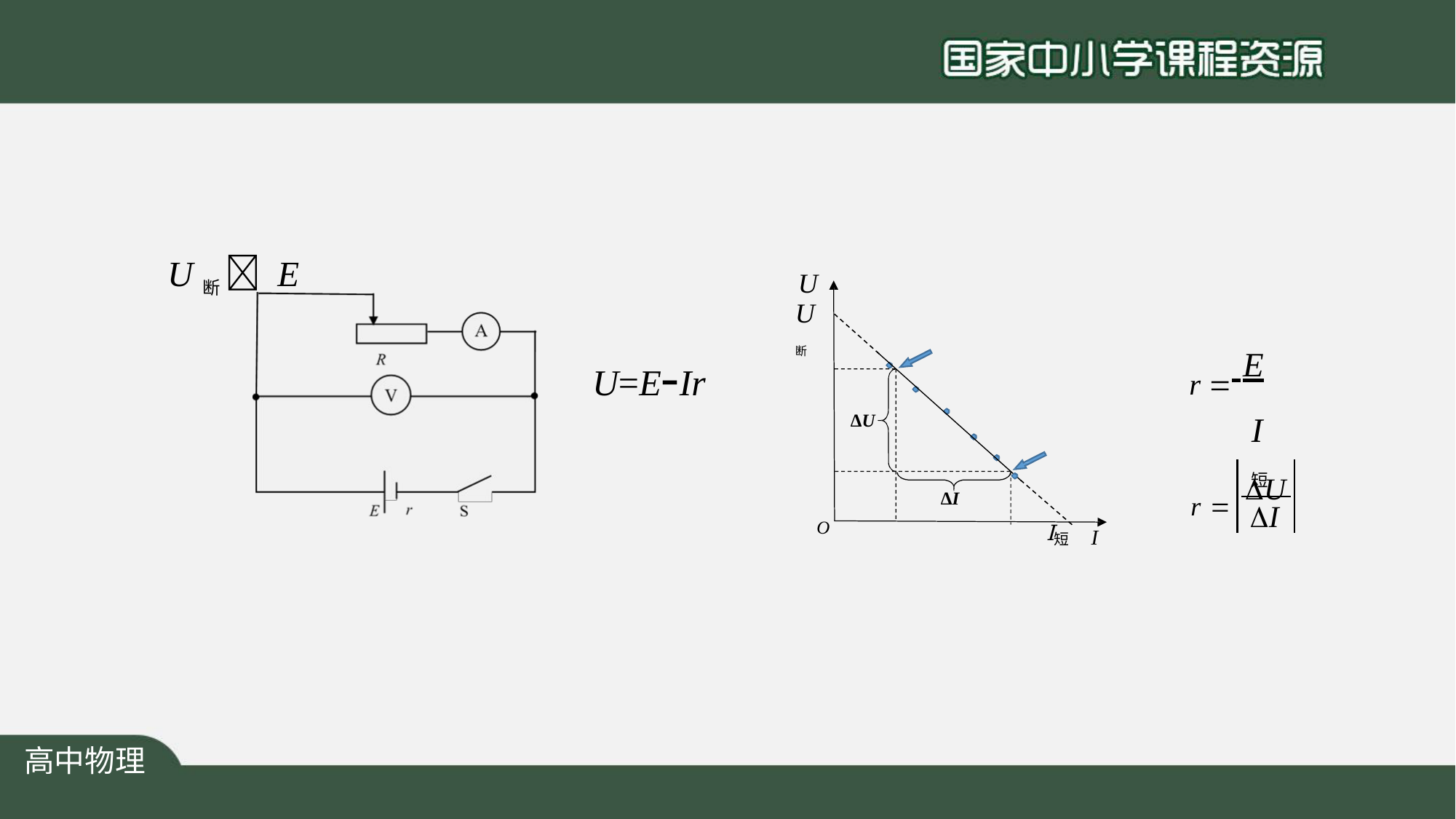

# U断 = E
U
U断

r = E
I 短
U=E-Ir

ΔU

r =	ΔU

ΔI

ΔI

O

I

短	I

高中物理